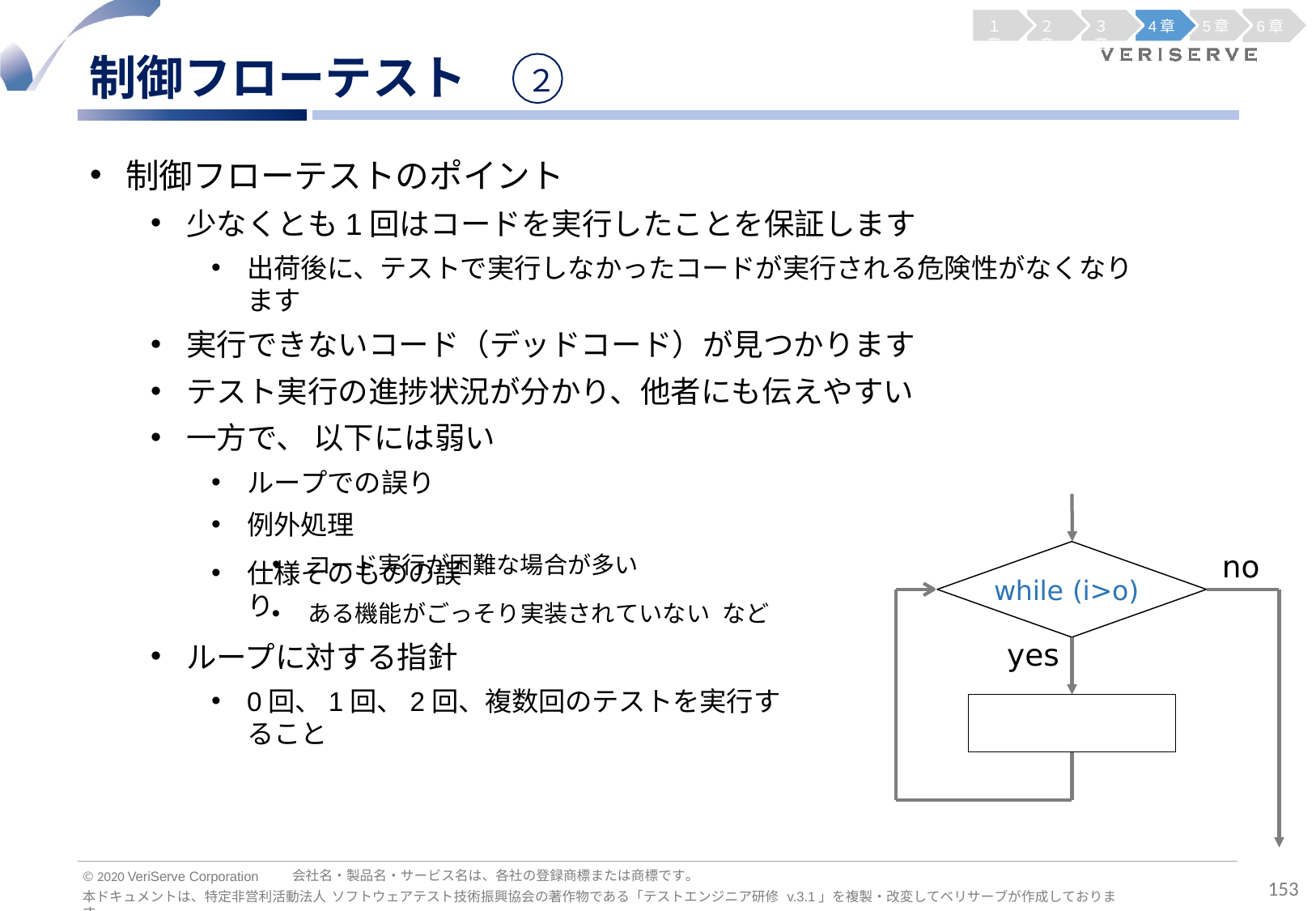

１章
２章
３章
4章
5章
6章
制御フローテスト

２
制御フローテストのポイント
少なくとも1回はコードを実行したことを保証します
出荷後に、テストで実行しなかったコードが実行される危険性がなくなります
実行できないコード（デッドコード）が見つかります
テスト実行の進捗状況が分かり、他者にも伝えやすい
一方で、 以下には弱い
ループでの誤り
例外処理
コード実行が困難な場合が多い

no
仕様そのものの誤り
while (i>o)

ある機能がごっそり実装されていない など
ループに対する指針
0回、1回、2回、複数回のテストを実行すること

yes

会社名・製品名・サービス名は、各社の登録商標または商標です。
© 2020 VeriServe Corporation
153
本ドキュメントは、特定非営利活動法人 ソフトウェアテスト技術振興協会の著作物である「テストエンジニア研修 v.3.1」を複製・改変してベリサーブが作成しております。